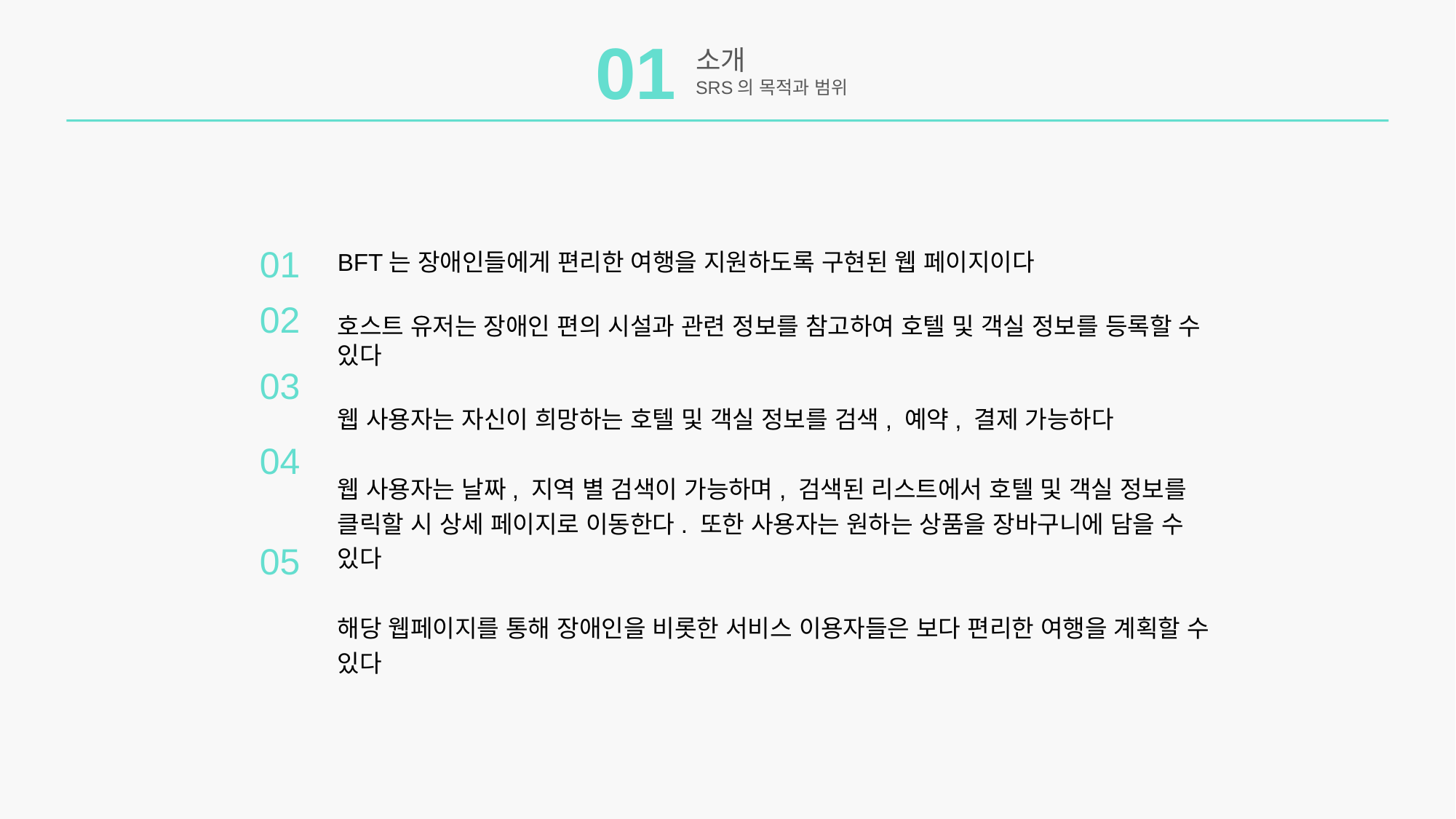

01
소개
SRS의 목적과 범위

01
BFT는 장애인들에게 편리한 여행을 지원하도록 구현된 웹 페이지이다

호스트 유저는 장애인 편의 시설과 관련 정보를 참고하여 호텔 및 객실 정보를 등록할 수 있다

웹 사용자는 자신이 희망하는 호텔 및 객실 정보를 검색, 예약, 결제 가능하다

웹 사용자는 날짜, 지역 별 검색이 가능하며, 검색된 리스트에서 호텔 및 객실 정보를 클릭할 시 상세 페이지로 이동한다. 또한 사용자는 원하는 상품을 장바구니에 담을 수 있다

해당 웹페이지를 통해 장애인을 비롯한 서비스 이용자들은 보다 편리한 여행을 계획할 수 있다
02
03
04
05